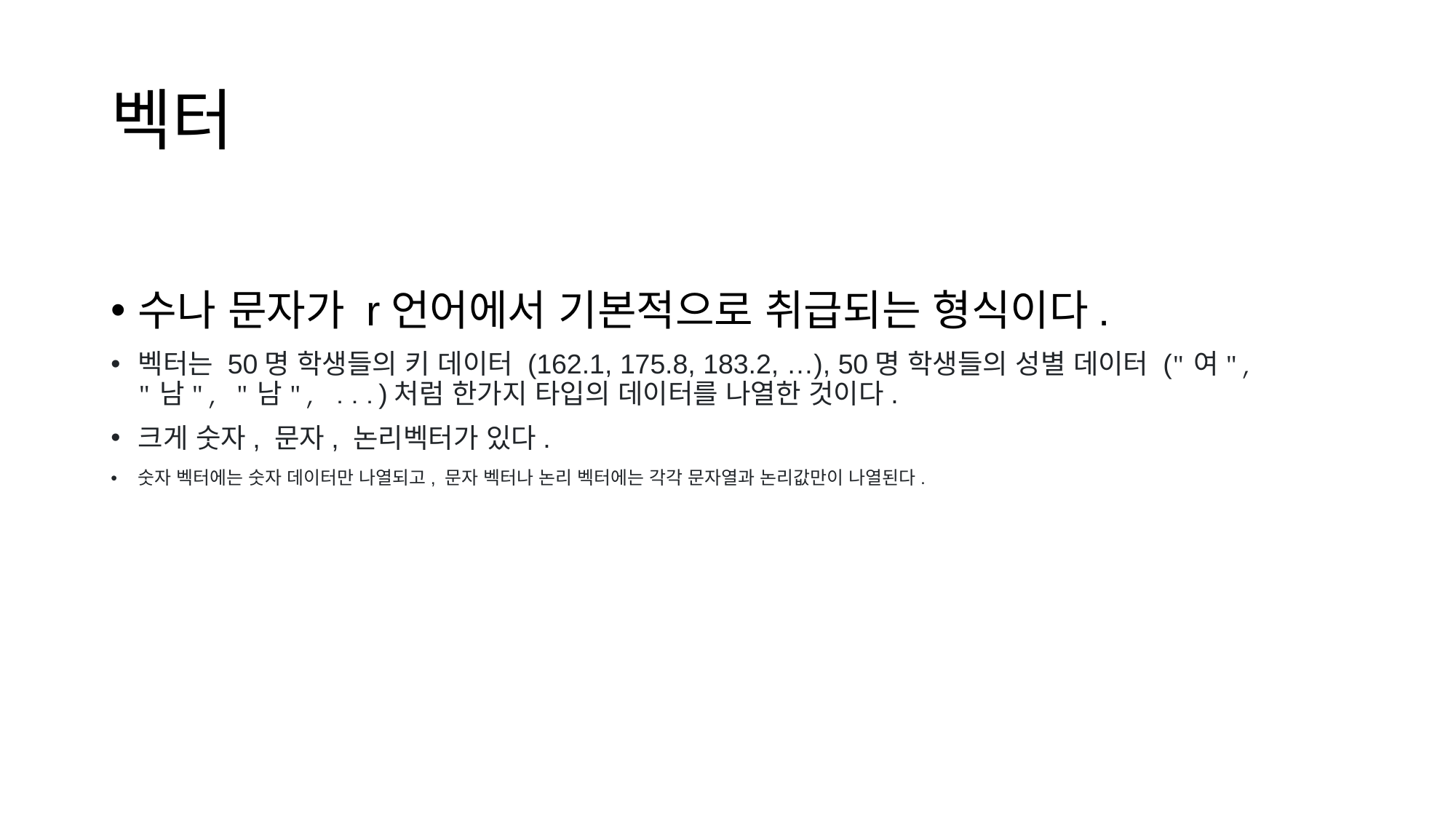

# 벡터

수나 문자가 r언어에서 기본적으로 취급되는 형식이다.
벡터는 50명 학생들의 키 데이터 (162.1, 175.8, 183.2, …), 50명 학생들의 성별 데이터 ("여", "남", "남", ...)처럼 한가지 타입의 데이터를 나열한 것이다.
크게 숫자, 문자, 논리벡터가 있다.
숫자 벡터에는 숫자 데이터만 나열되고, 문자 벡터나 논리 벡터에는 각각 문자열과 논리값만이 나열된다.